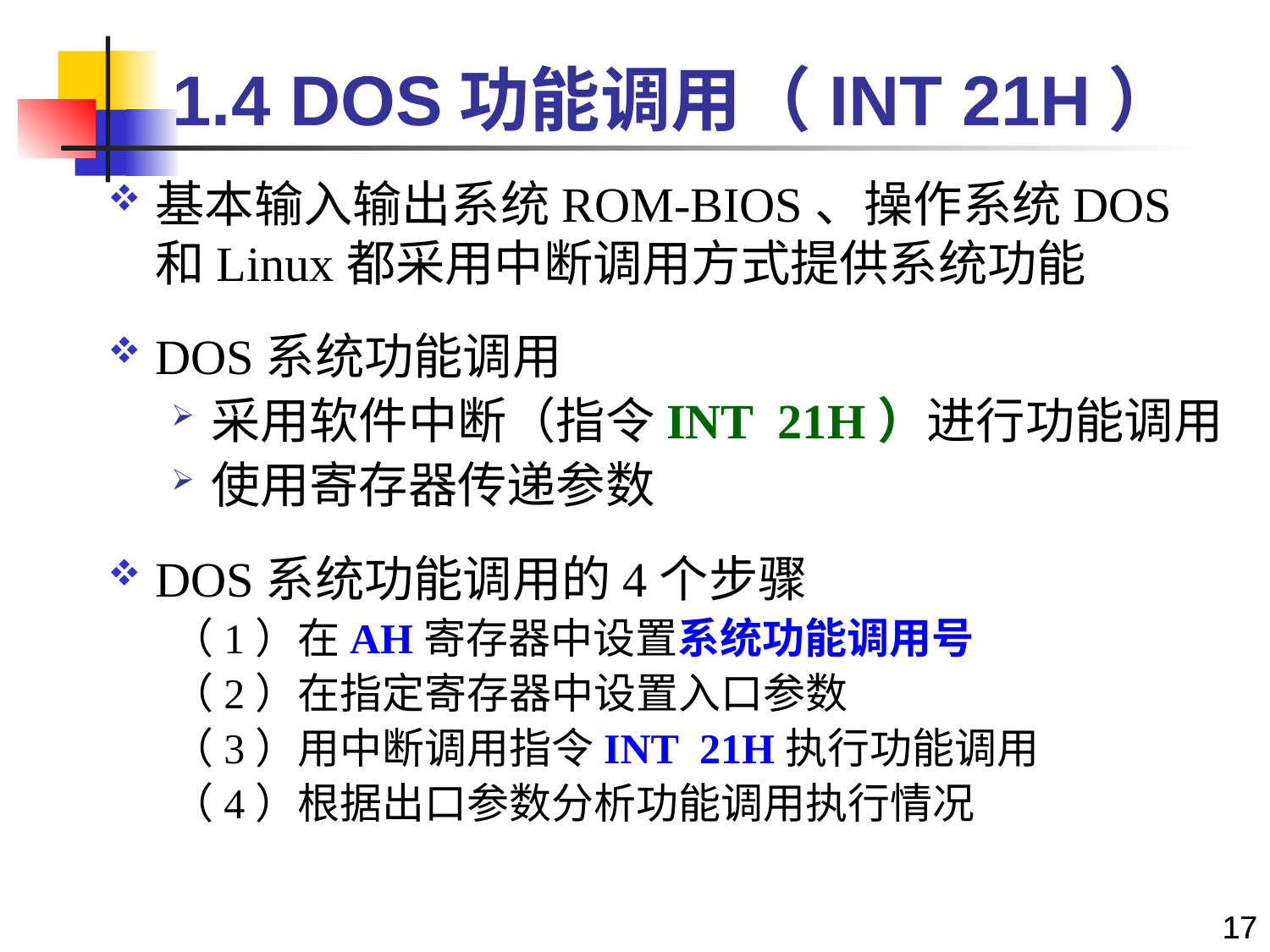

# 1.4 DOS功能调用（INT 21H）
基本输入输出系统ROM-BIOS、操作系统DOS和Linux都采用中断调用方式提供系统功能
DOS系统功能调用
采用软件中断（指令INT  21H）进行功能调用
使用寄存器传递参数
DOS系统功能调用的4个步骤
（1）在AH寄存器中设置系统功能调用号
（2）在指定寄存器中设置入口参数
（3）用中断调用指令INT  21H执行功能调用
（4）根据出口参数分析功能调用执行情况